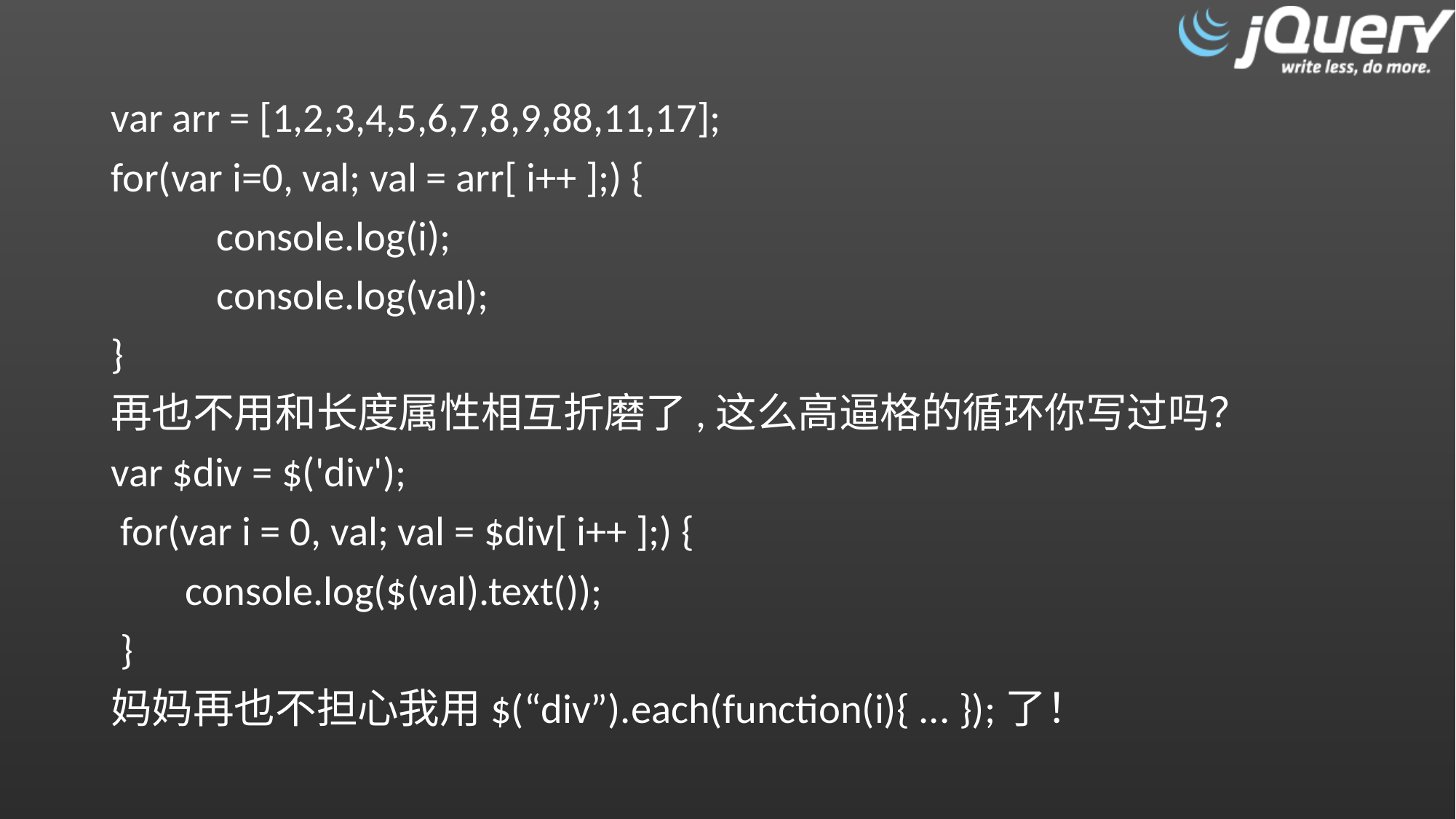

var arr = [1,2,3,4,5,6,7,8,9,88,11,17];
for(var i=0, val; val = arr[ i++ ];) {
	console.log(i);
	console.log(val);
}
再也不用和长度属性相互折磨了,这么高逼格的循环你写过吗？
var $div = $('div');
 for(var i = 0, val; val = $div[ i++ ];) {
        console.log($(val).text());
 }
妈妈再也不担心我用$(“div”).each(function(i){ ... });了！